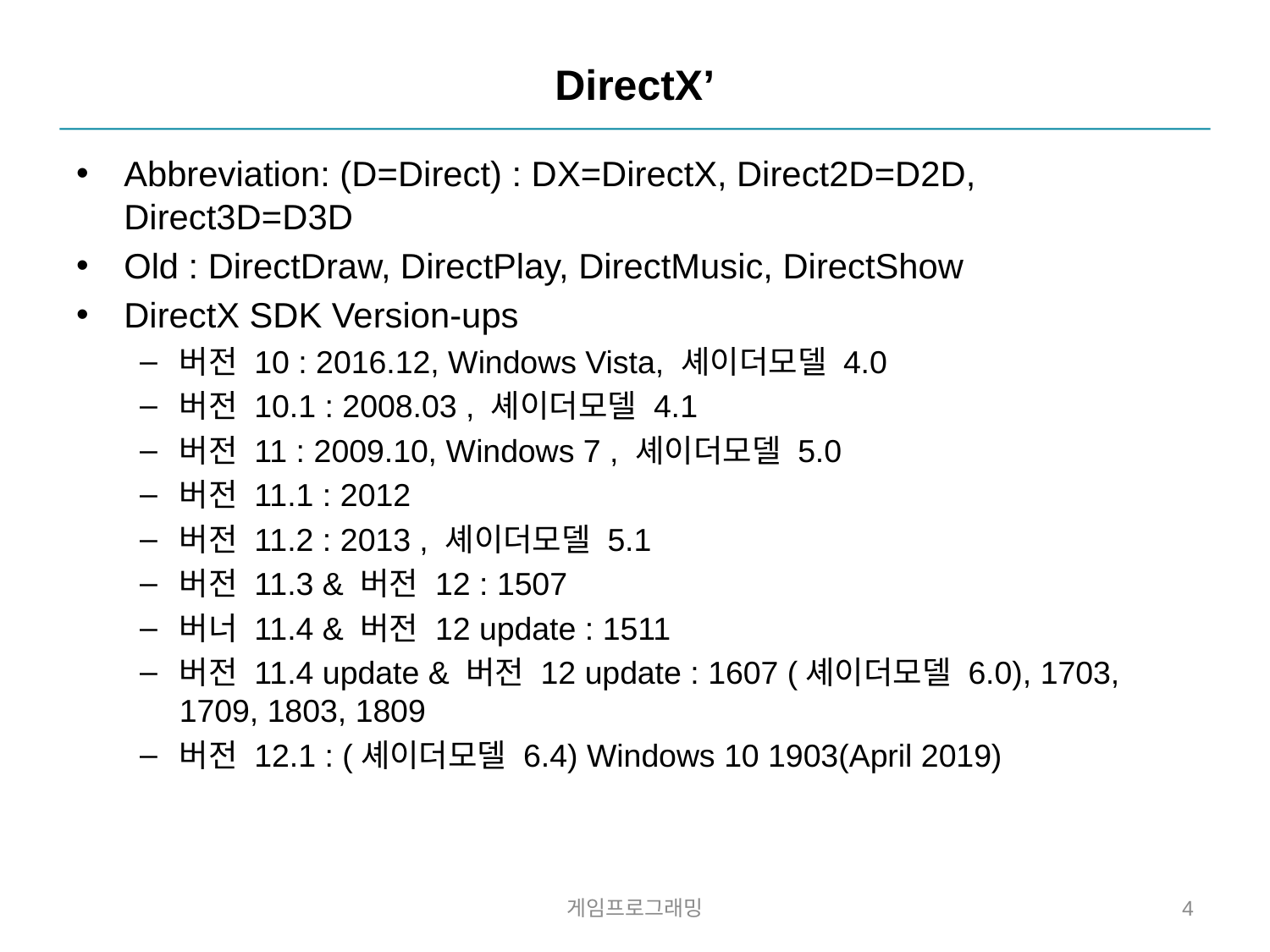

# DirectX’
Abbreviation: (D=Direct) : DX=DirectX, Direct2D=D2D, Direct3D=D3D
Old : DirectDraw, DirectPlay, DirectMusic, DirectShow
DirectX SDK Version-ups
버전 10 : 2016.12, Windows Vista, 셰이더모델 4.0
버전 10.1 : 2008.03 , 셰이더모델 4.1
버전 11 : 2009.10, Windows 7 , 셰이더모델 5.0
버전 11.1 : 2012
버전 11.2 : 2013 , 셰이더모델 5.1
버전 11.3 & 버전 12 : 1507
버너 11.4 & 버전 12 update : 1511
버전 11.4 update & 버전 12 update : 1607 (셰이더모델 6.0), 1703, 1709, 1803, 1809
버전 12.1 : (셰이더모델 6.4) Windows 10 1903(April 2019)

게임프로그래밍
4